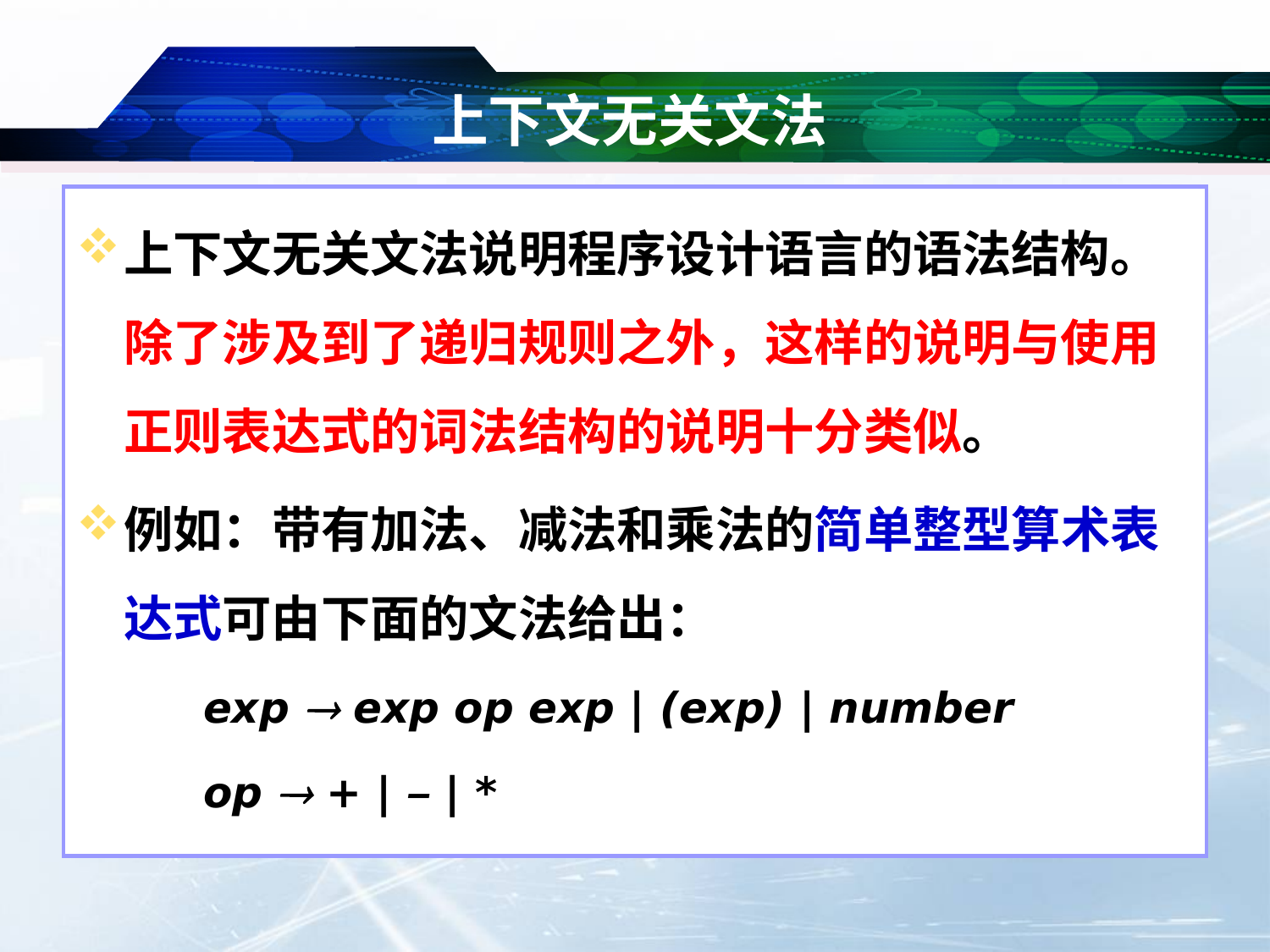

# 上下文无关文法
上下文无关文法说明程序设计语言的语法结构。除了涉及到了递归规则之外，这样的说明与使用正则表达式的词法结构的说明十分类似。
例如：带有加法、减法和乘法的简单整型算术表达式可由下面的文法给出：
exp → exp op exp | (exp) | number
op → + | – | *